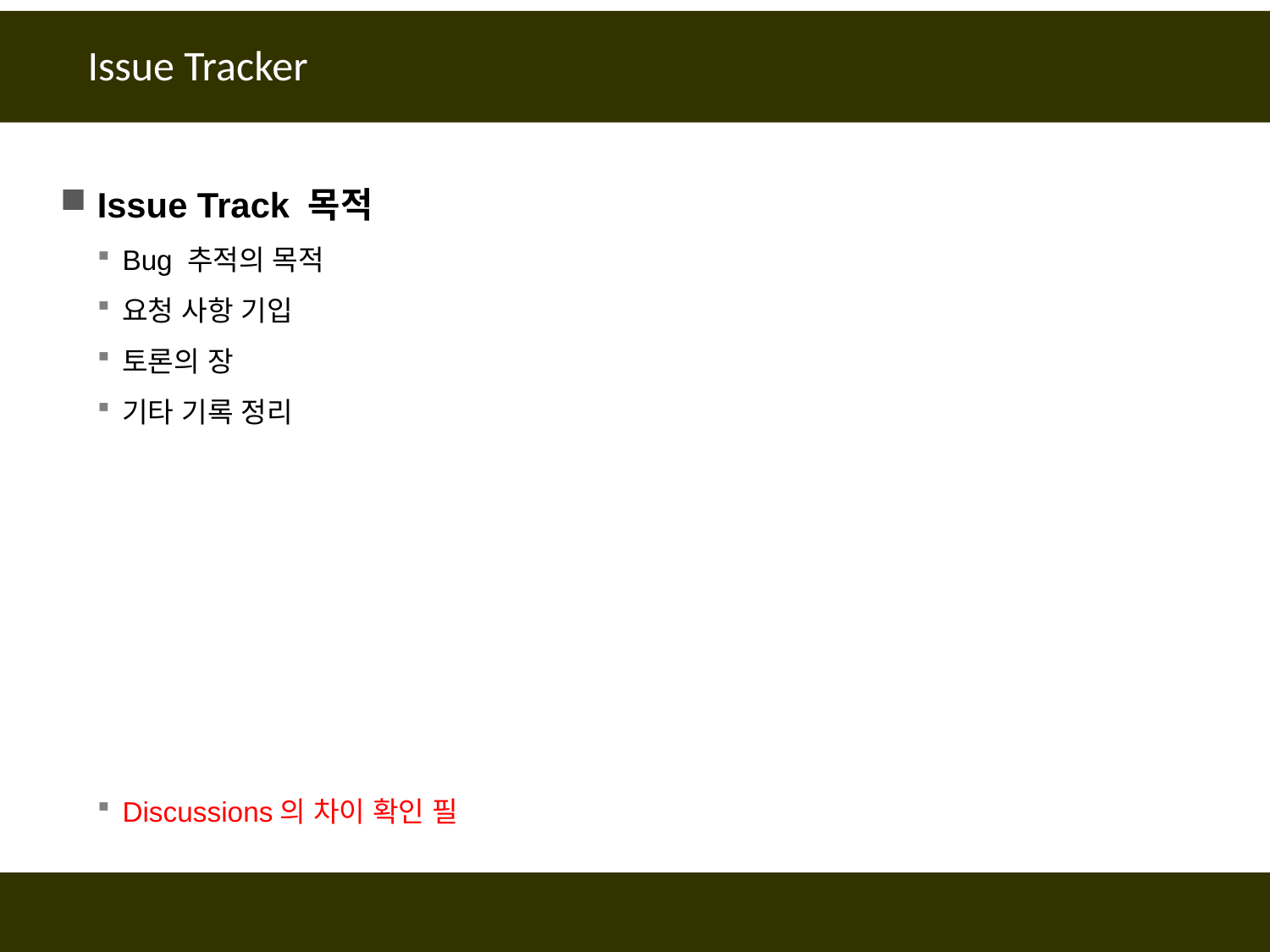

# Issue Tracker
Issue Track 목적
Bug 추적의 목적
요청 사항 기입
토론의 장
기타 기록 정리

Discussions의 차이 확인 필